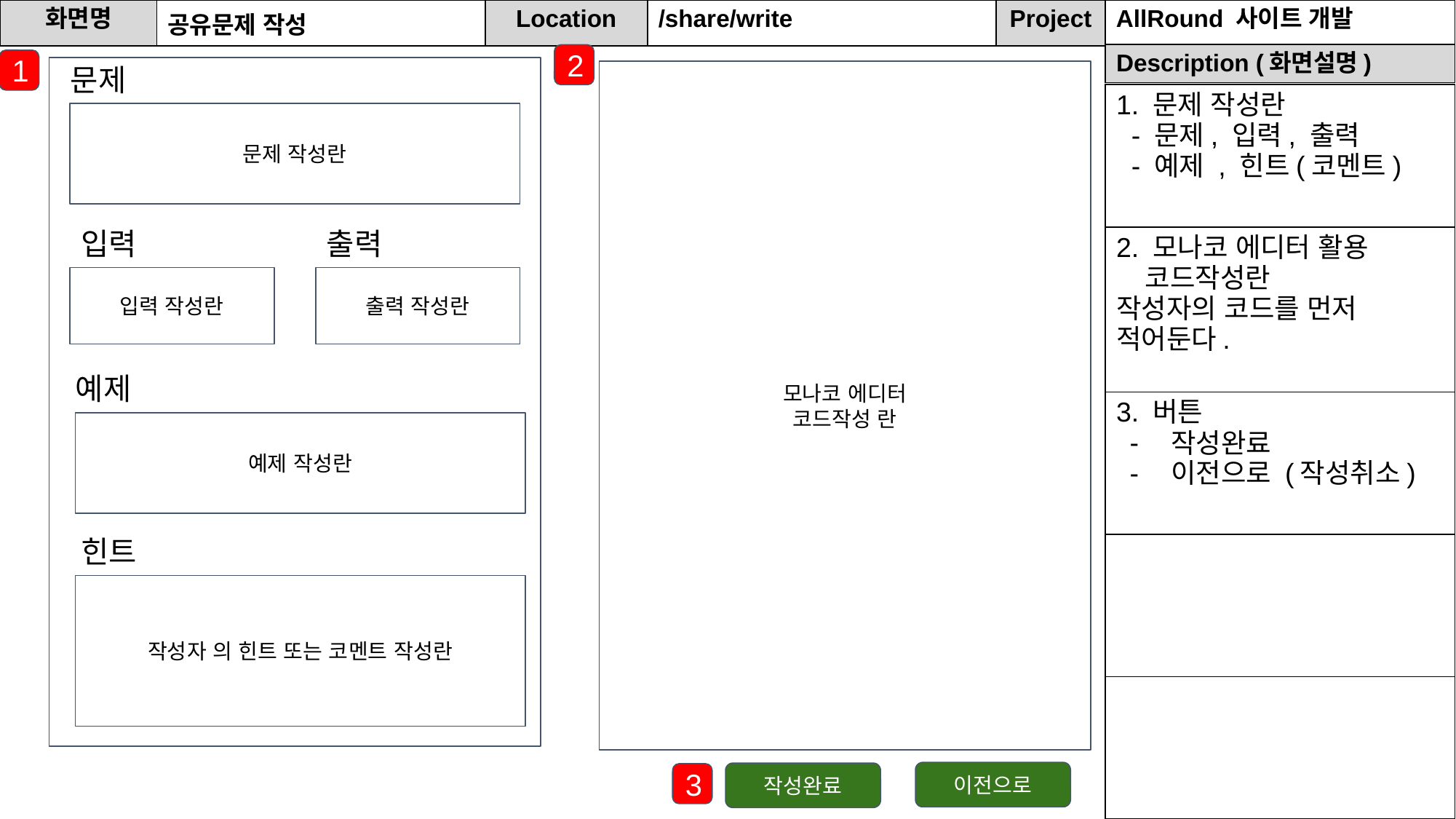

| 화면명 | 공유문제 작성 | Location | /share/write | Project | AllRound 사이트 개발 |
| --- | --- | --- | --- | --- | --- |
| Description (화면설명) |
| --- |
2
문제
1

모나코 에디터
코드작성 란
| 1. 문제 작성란 - 문제, 입력, 출력 - 예제 , 힌트(코멘트) |
| --- |
| 2. 모나코 에디터 활용 코드작성란 작성자의 코드를 먼저 적어둔다. |
| 3. 버튼 작성완료 이전으로 (작성취소) |
|  |
|  |
문제 작성란
입력
출력
입력 작성란
출력 작성란
예제
예제 작성란
힌트
작성자 의 힌트 또는 코멘트 작성란
이전으로
작성완료
3